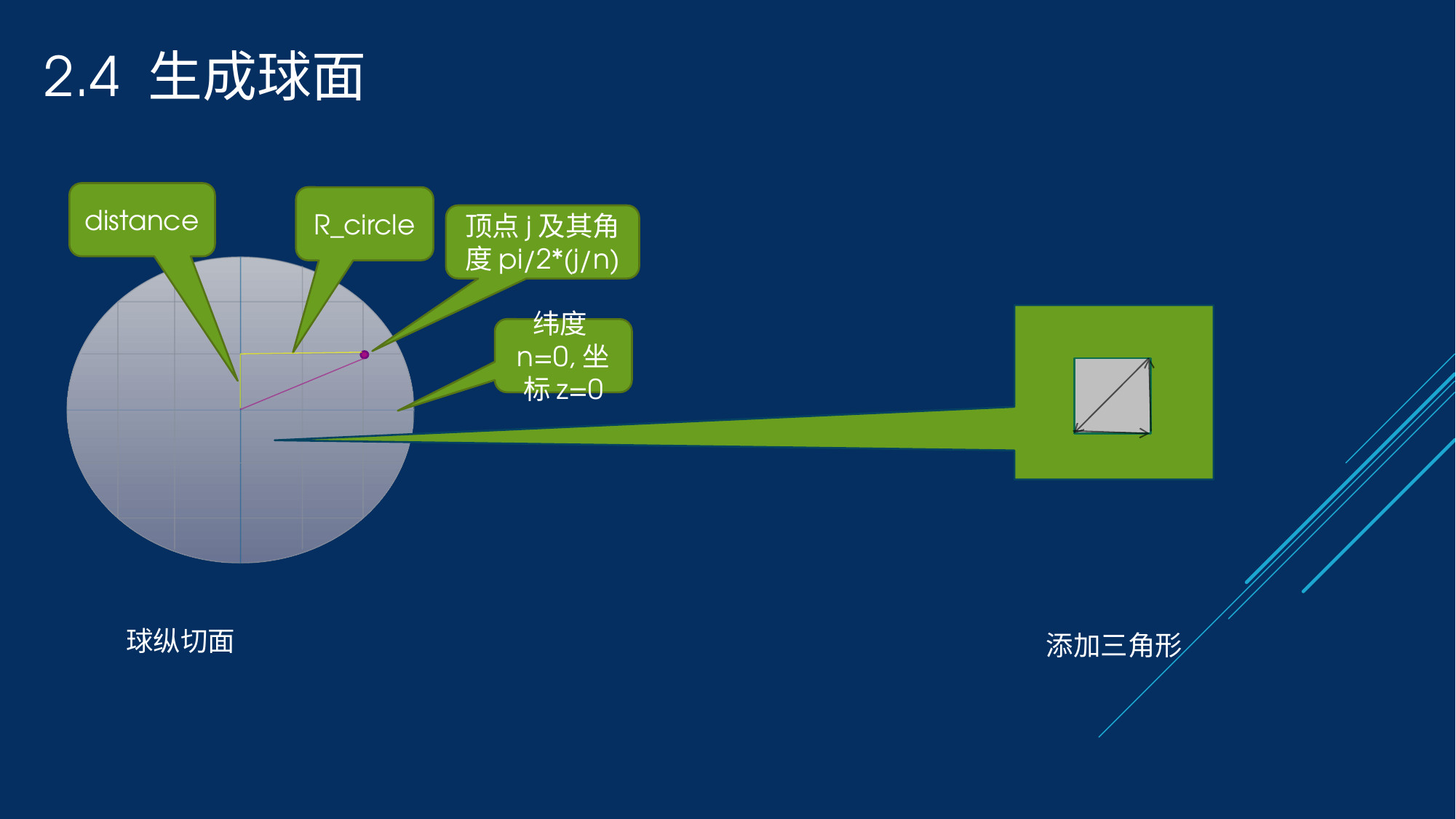

# 2.4 生成球面
distance
R_circle
顶点j及其角度pi/2*(j/n)

纬度n=0,坐标z=0

球纵切面
添加三角形